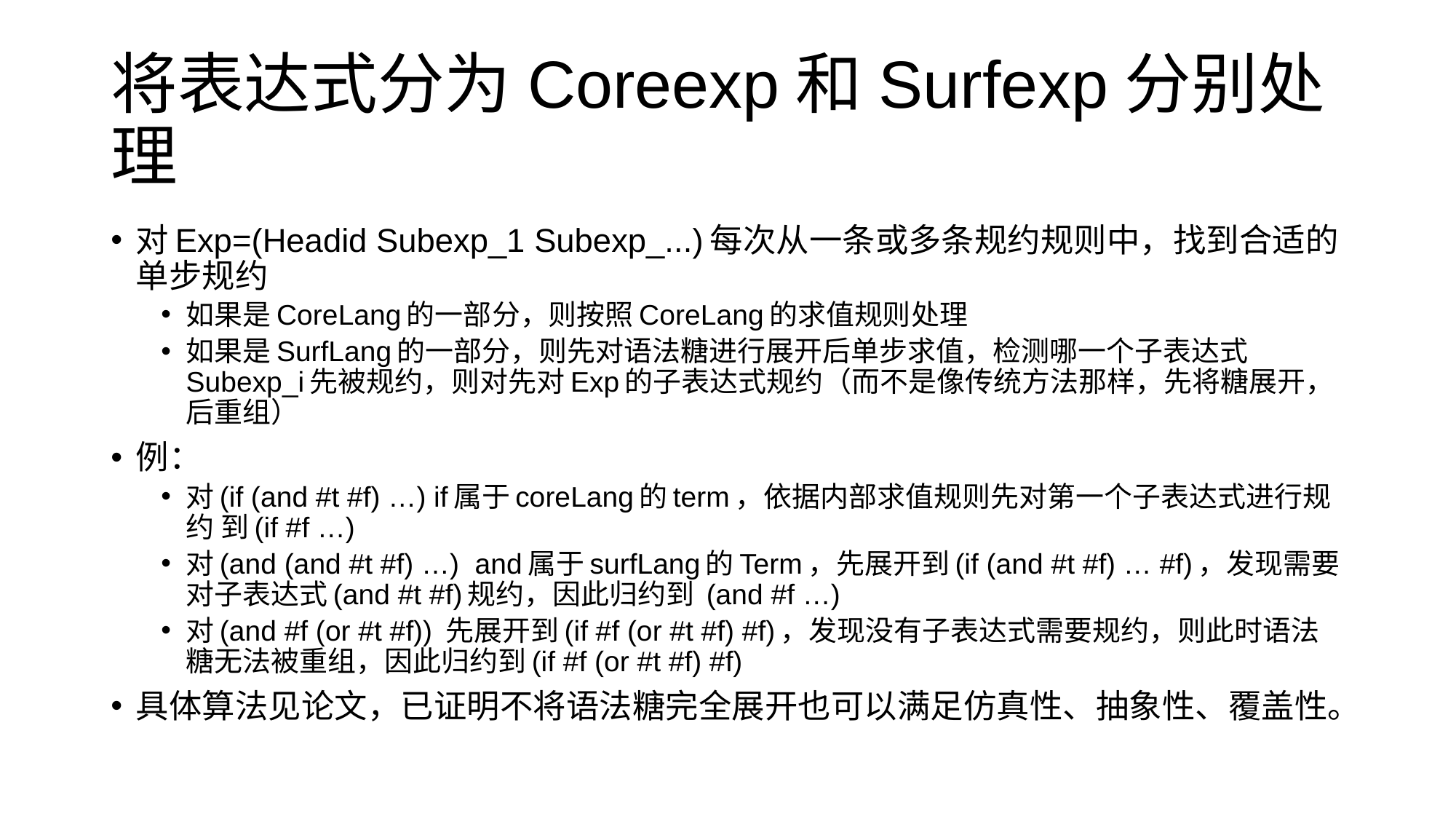

# 将表达式分为Coreexp和Surfexp分别处理
对Exp=(Headid Subexp_1 Subexp_...)每次从一条或多条规约规则中，找到合适的单步规约
如果是CoreLang的一部分，则按照CoreLang的求值规则处理
如果是SurfLang的一部分，则先对语法糖进行展开后单步求值，检测哪一个子表达式Subexp_i先被规约，则对先对Exp的子表达式规约（而不是像传统方法那样，先将糖展开，后重组）
例：
对(if (and #t #f) …) if属于coreLang的term，依据内部求值规则先对第一个子表达式进行规约 到(if #f …)
对(and (and #t #f) …)  and属于surfLang的Term，先展开到(if (and #t #f) … #f)，发现需要对子表达式(and #t #f)规约，因此归约到 (and #f …)
对(and #f (or #t #f)) 先展开到(if #f (or #t #f) #f)，发现没有子表达式需要规约，则此时语法糖无法被重组，因此归约到(if #f (or #t #f) #f)
具体算法见论文，已证明不将语法糖完全展开也可以满足仿真性、抽象性、覆盖性。